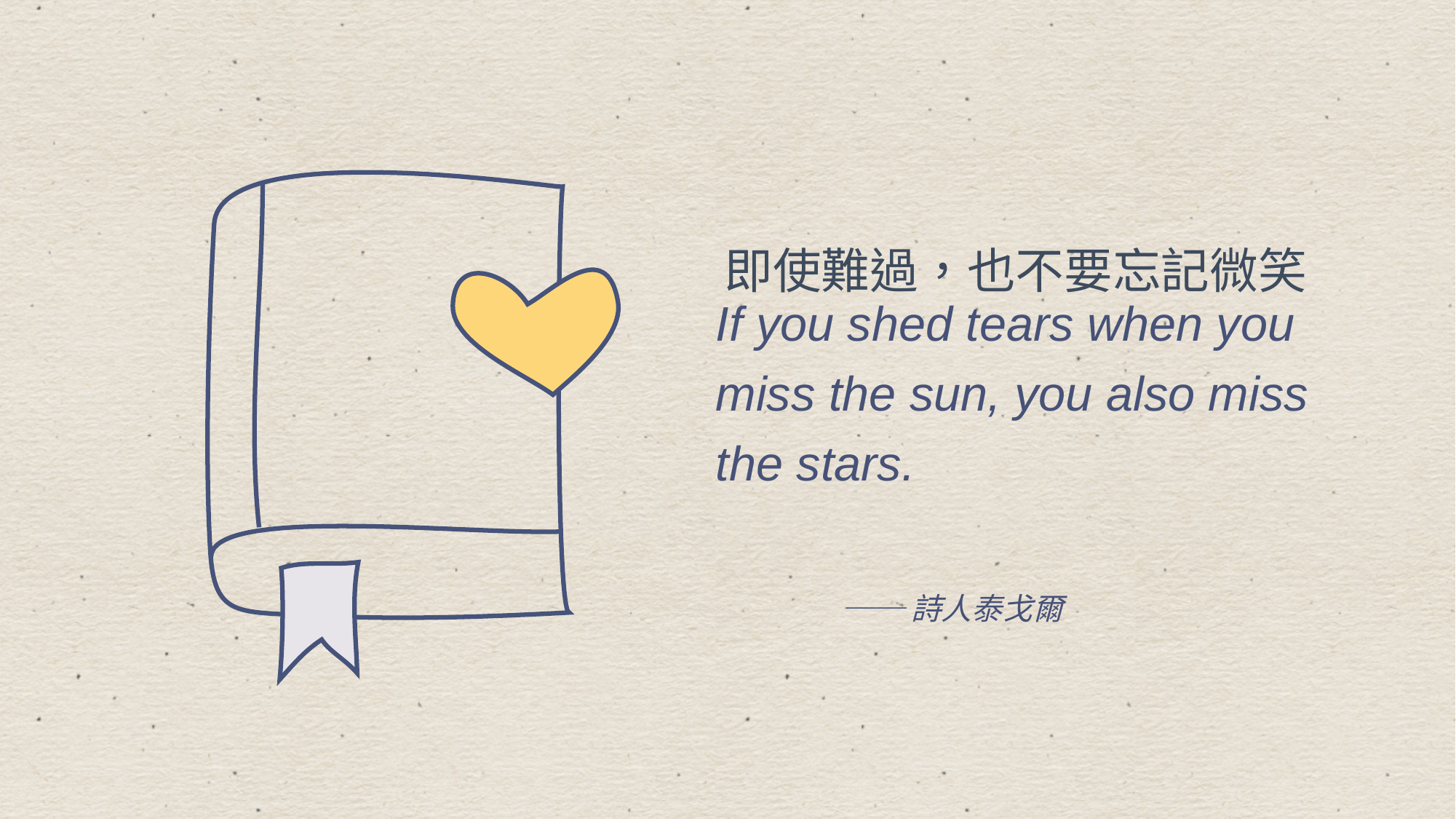

即使難過，也不要忘記微笑

If you shed tears when you miss the sun, you also miss the stars.
							──詩人泰戈爾